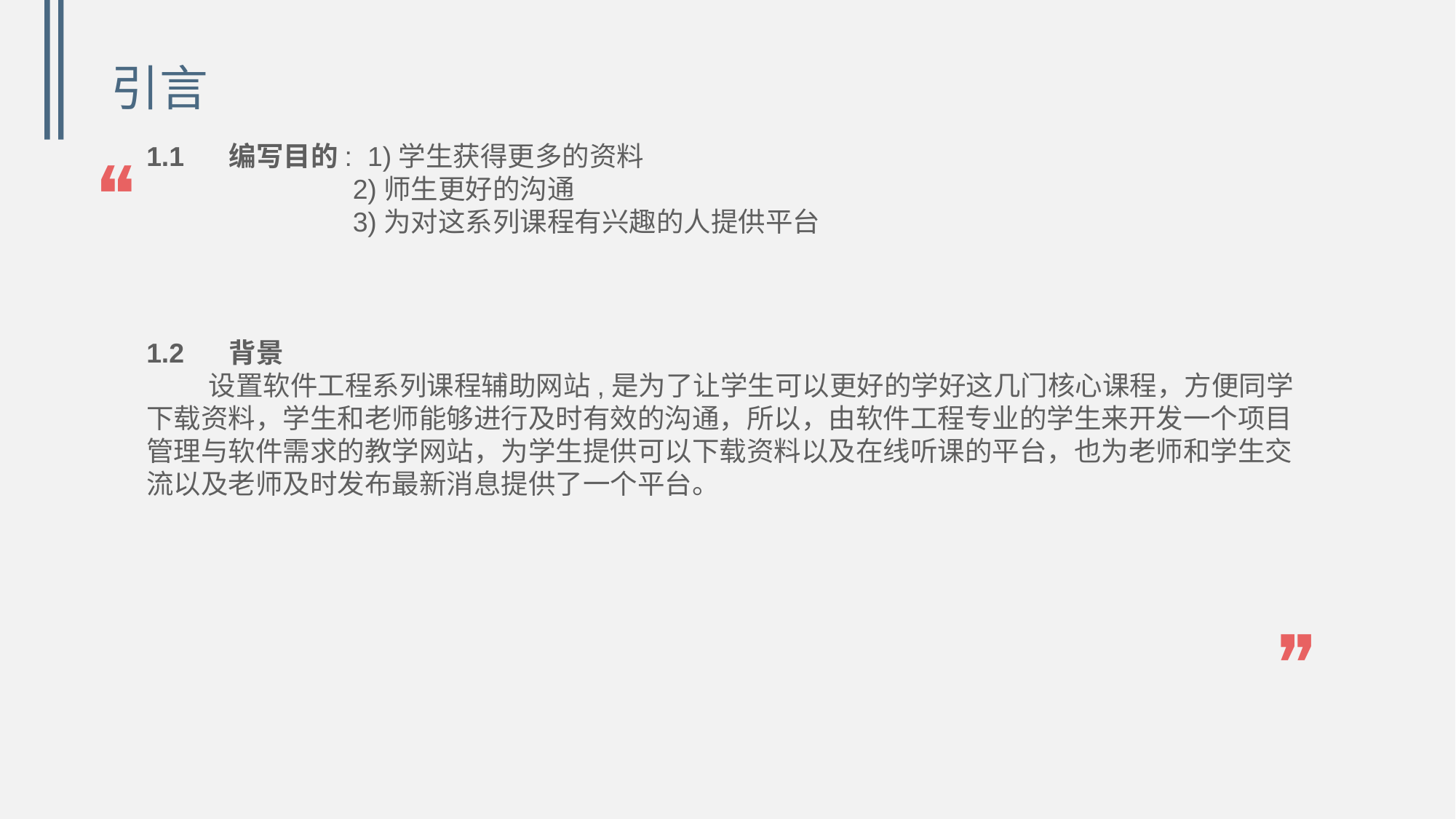

# 引言
1.1     编写目的:  1)学生获得更多的资料
                           2)师生更好的沟通
                           3)为对这系列课程有兴趣的人提供平台

1.2     背景
         设置软件工程系列课程辅助网站,是为了让学生可以更好的学好这几门核心课程，方便同学下载资料，学生和老师能够进行及时有效的沟通，所以，由软件工程专业的学生来开发一个项目管理与软件需求的教学网站，为学生提供可以下载资料以及在线听课的平台，也为老师和学生交流以及老师及时发布最新消息提供了一个平台。

“
”